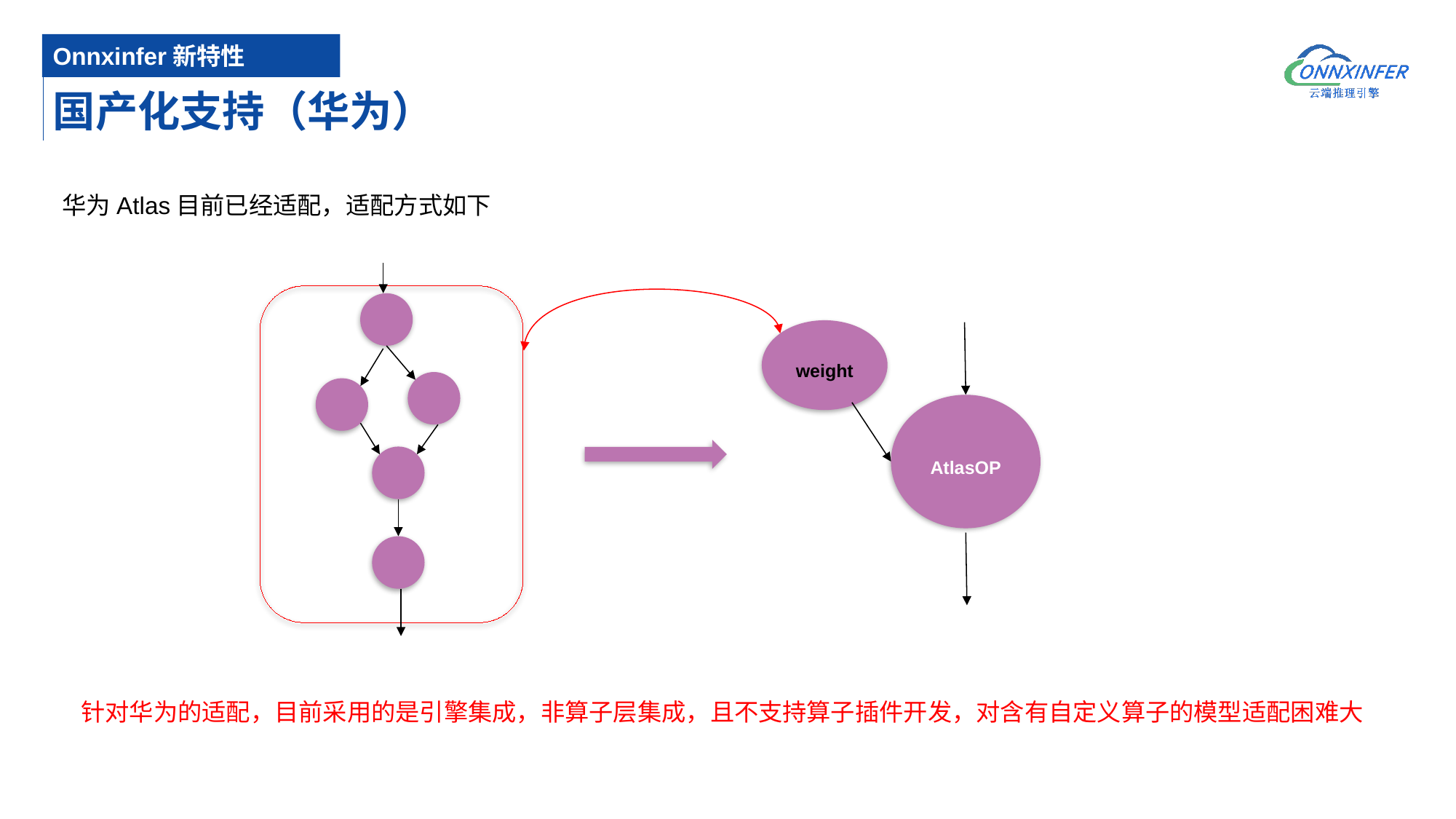

Onnxinfer新特性
# 国产化支持（华为）
华为Atlas目前已经适配，适配方式如下

weight

AtlasOP

针对华为的适配，目前采用的是引擎集成，非算子层集成，且不支持算子插件开发，对含有自定义算子的模型适配困难大